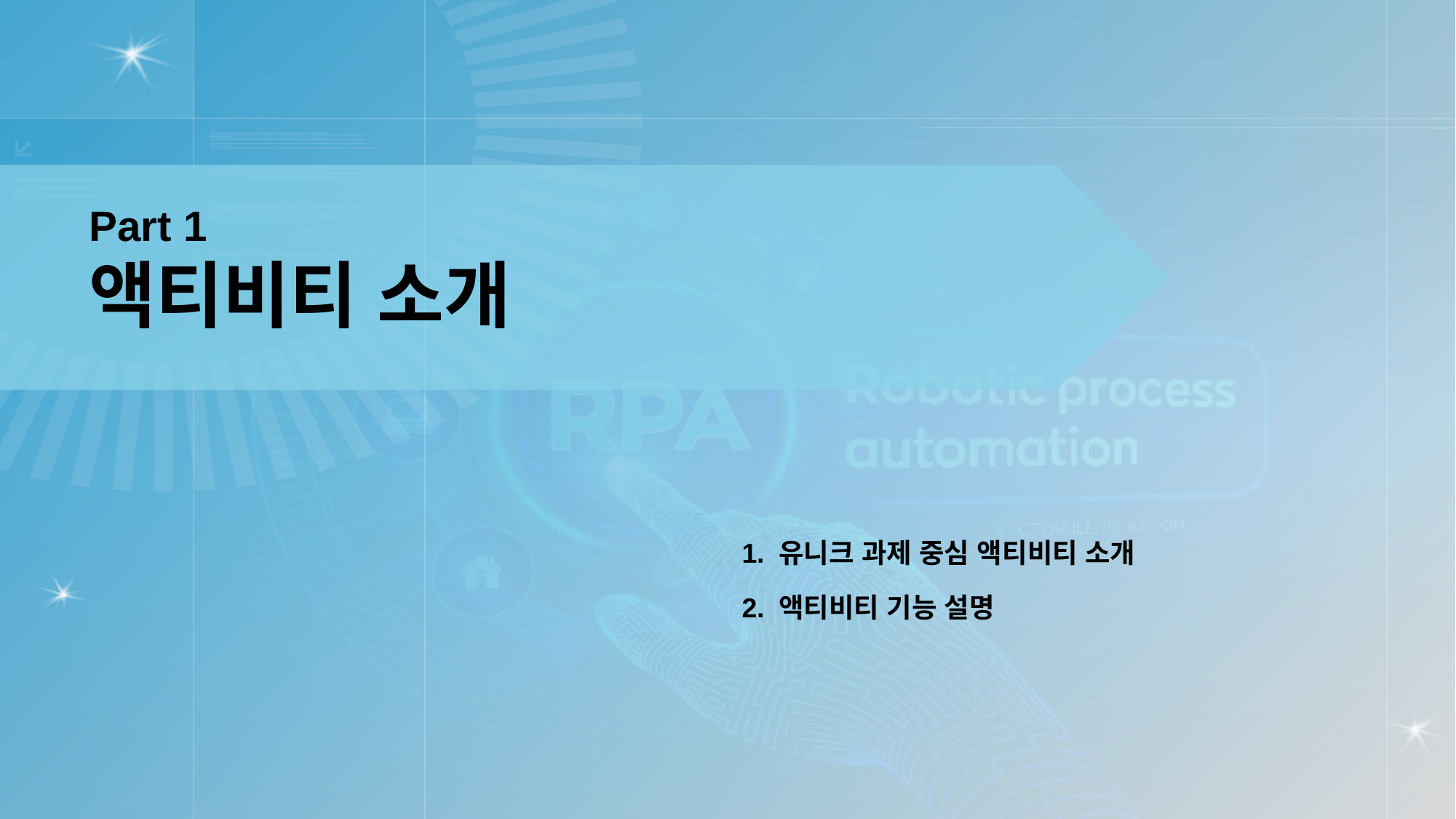

Part 1
액티비티 소개
 1. 유니크 과제 중심 액티비티 소개
 2. 액티비티 기능 설명